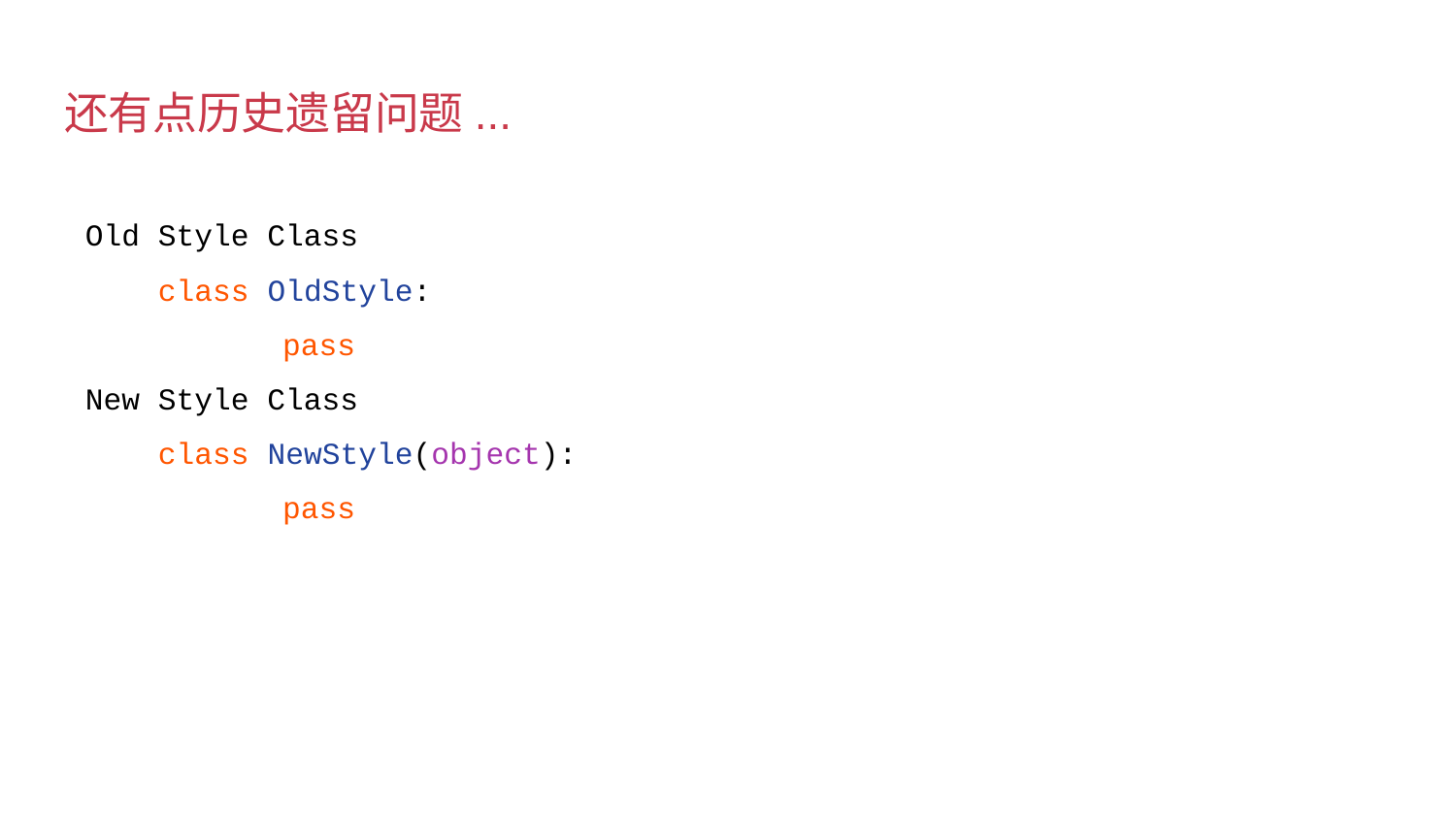

# 还有点历史遗留问题...
Old Style Class
    class OldStyle:
    	pass
New Style Class
    class NewStyle(object):
    	pass